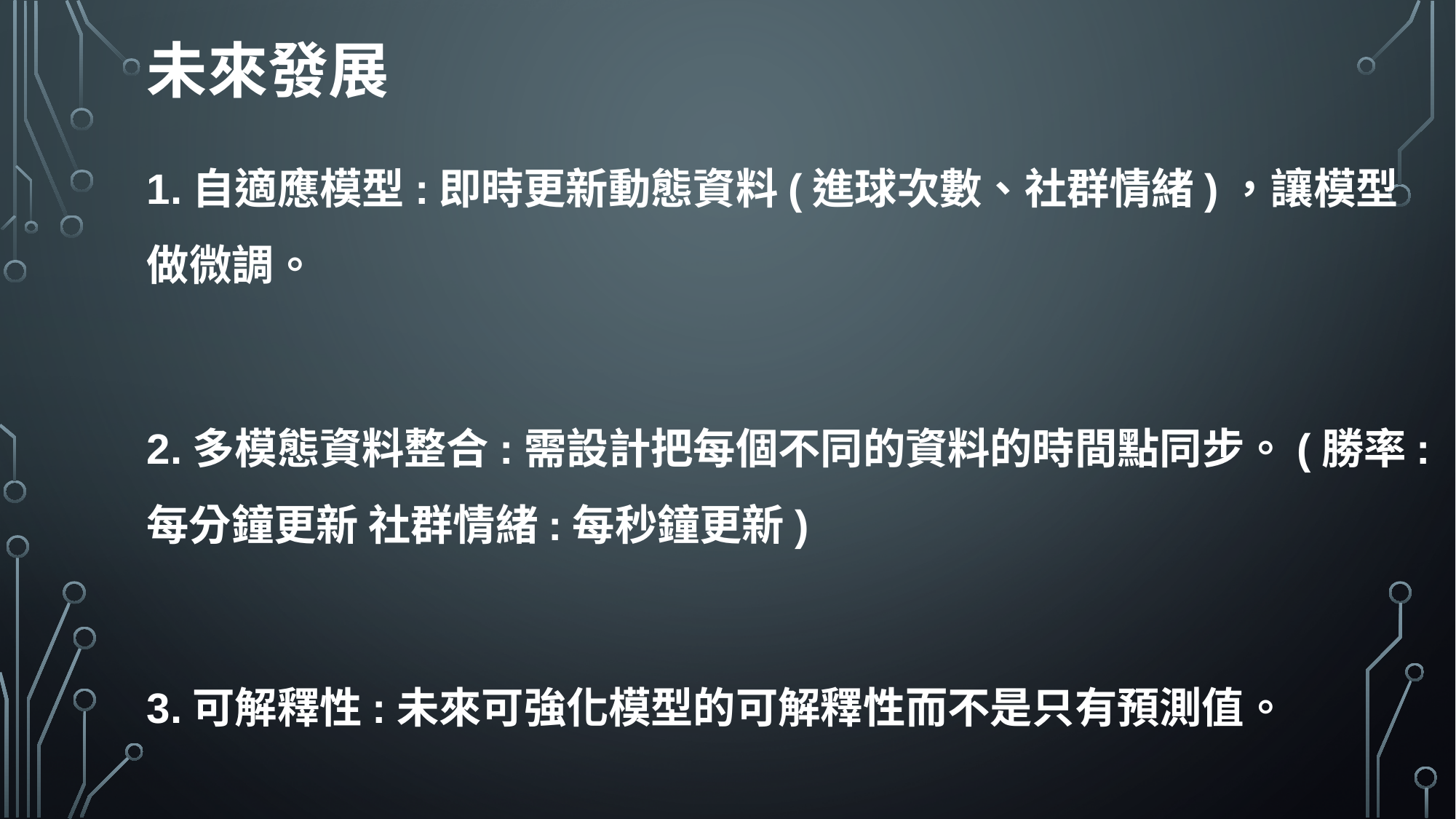

未來發展
1.自適應模型:即時更新動態資料(進球次數、社群情緒)，讓模型做微調。

2.多模態資料整合:需設計把每個不同的資料的時間點同步。(勝率:每分鐘更新 社群情緒:每秒鐘更新)

3.可解釋性:未來可強化模型的可解釋性而不是只有預測值。